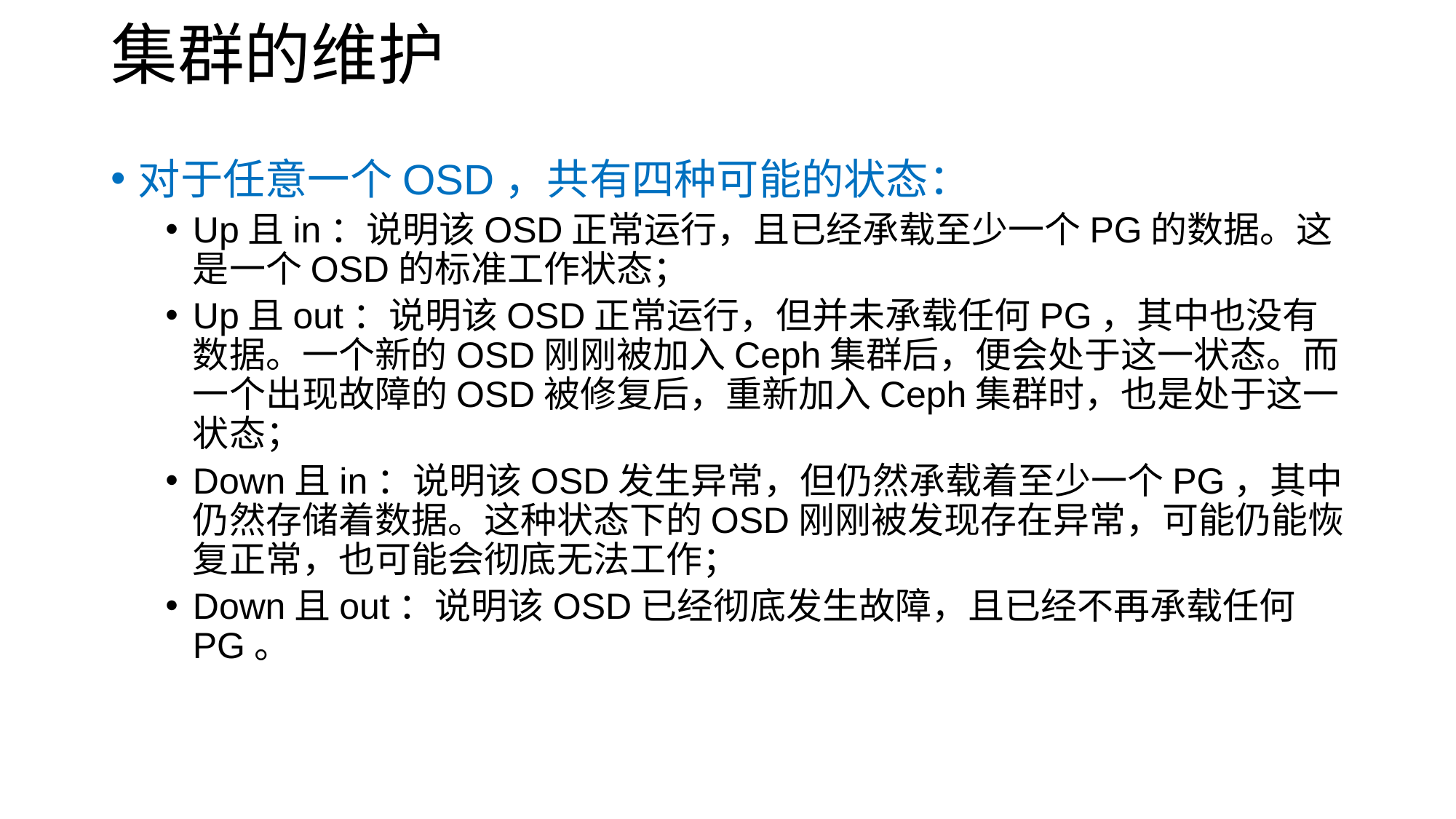

# 集群的维护
对于任意一个OSD，共有四种可能的状态：
Up且in：说明该OSD正常运行，且已经承载至少一个PG的数据。这是一个OSD的标准工作状态；
Up且out：说明该OSD正常运行，但并未承载任何PG，其中也没有数据。一个新的OSD刚刚被加入Ceph集群后，便会处于这一状态。而一个出现故障的OSD被修复后，重新加入Ceph集群时，也是处于这一状态；
Down且in：说明该OSD发生异常，但仍然承载着至少一个PG，其中仍然存储着数据。这种状态下的OSD刚刚被发现存在异常，可能仍能恢复正常，也可能会彻底无法工作；
Down且out：说明该OSD已经彻底发生故障，且已经不再承载任何PG。